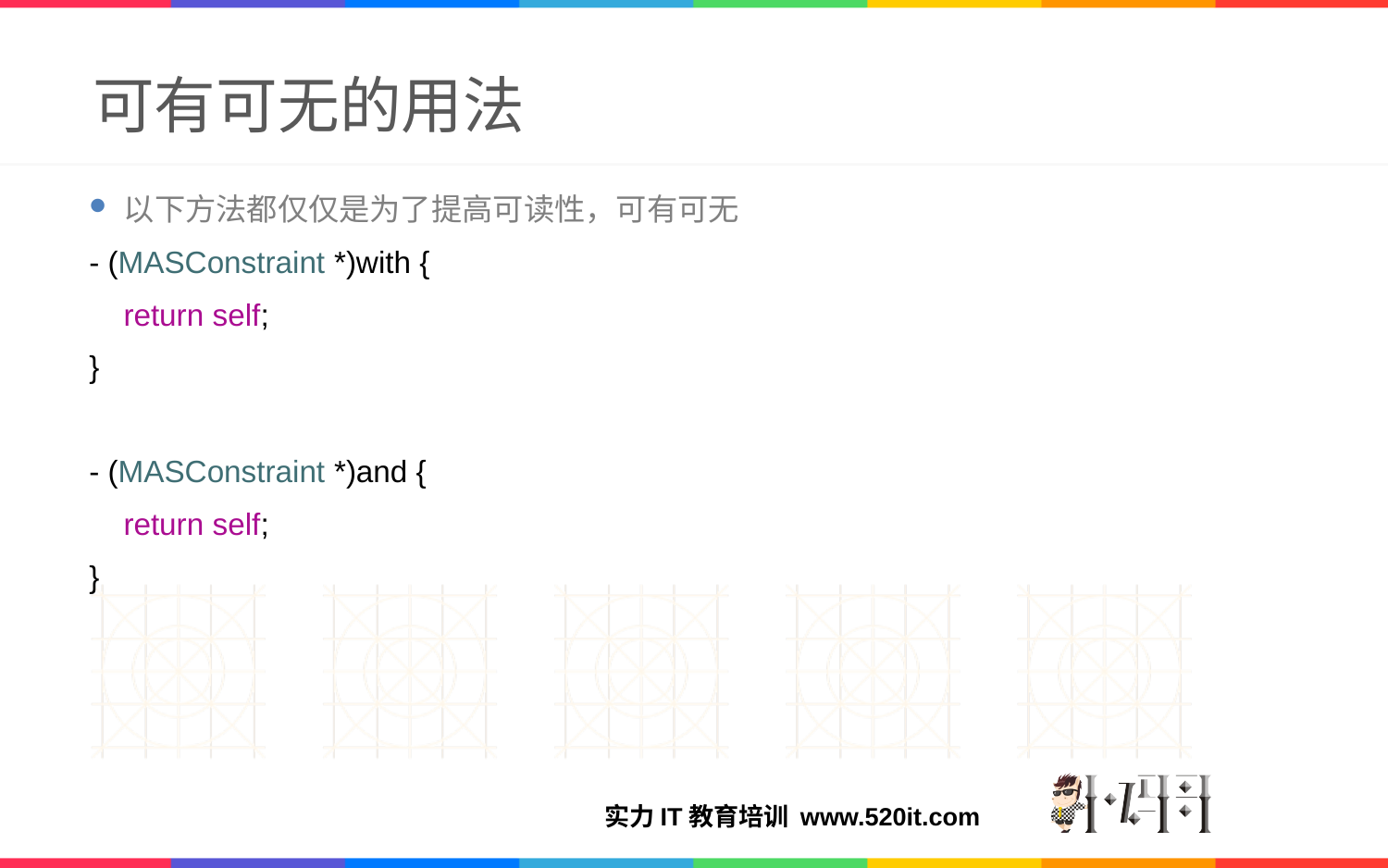

# 可有可无的用法
以下方法都仅仅是为了提高可读性，可有可无
- (MASConstraint *)with {
    return self;
}

- (MASConstraint *)and {
    return self;
}